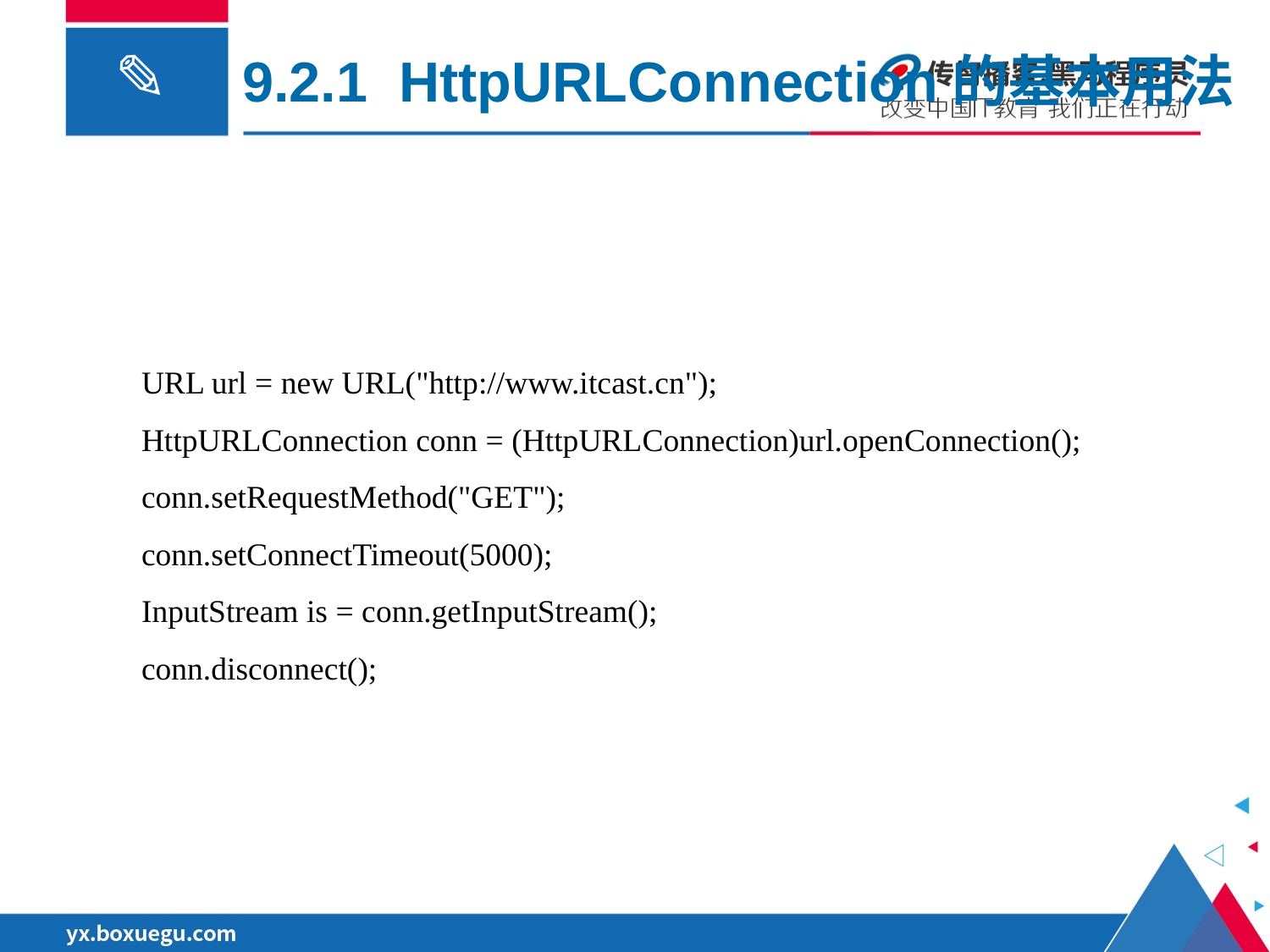

9.2.1  HttpURLConnection的基本用法
    URL url = new URL("http://www.itcast.cn");
    HttpURLConnection conn = (HttpURLConnection)url.openConnection();
    conn.setRequestMethod("GET");
    conn.setConnectTimeout(5000);
    InputStream is = conn.getInputStream();
    conn.disconnect();